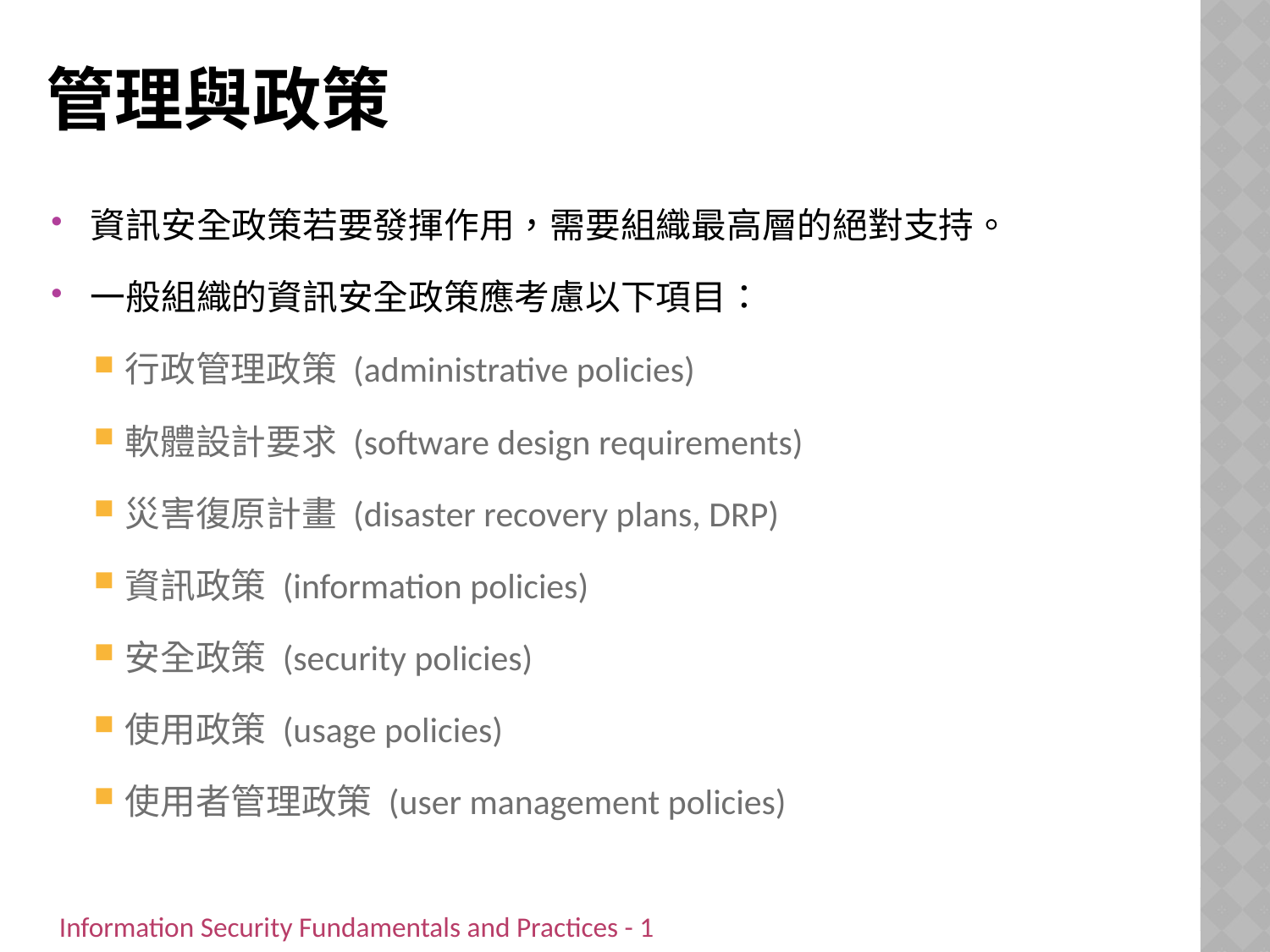

# 管理與政策
資訊安全政策若要發揮作用，需要組織最高層的絕對支持。
一般組織的資訊安全政策應考慮以下項目：
行政管理政策 (administrative policies)
軟體設計要求 (software design requirements)
災害復原計畫 (disaster recovery plans, DRP)
資訊政策 (information policies)
安全政策 (security policies)
使用政策 (usage policies)
使用者管理政策 (user management policies)